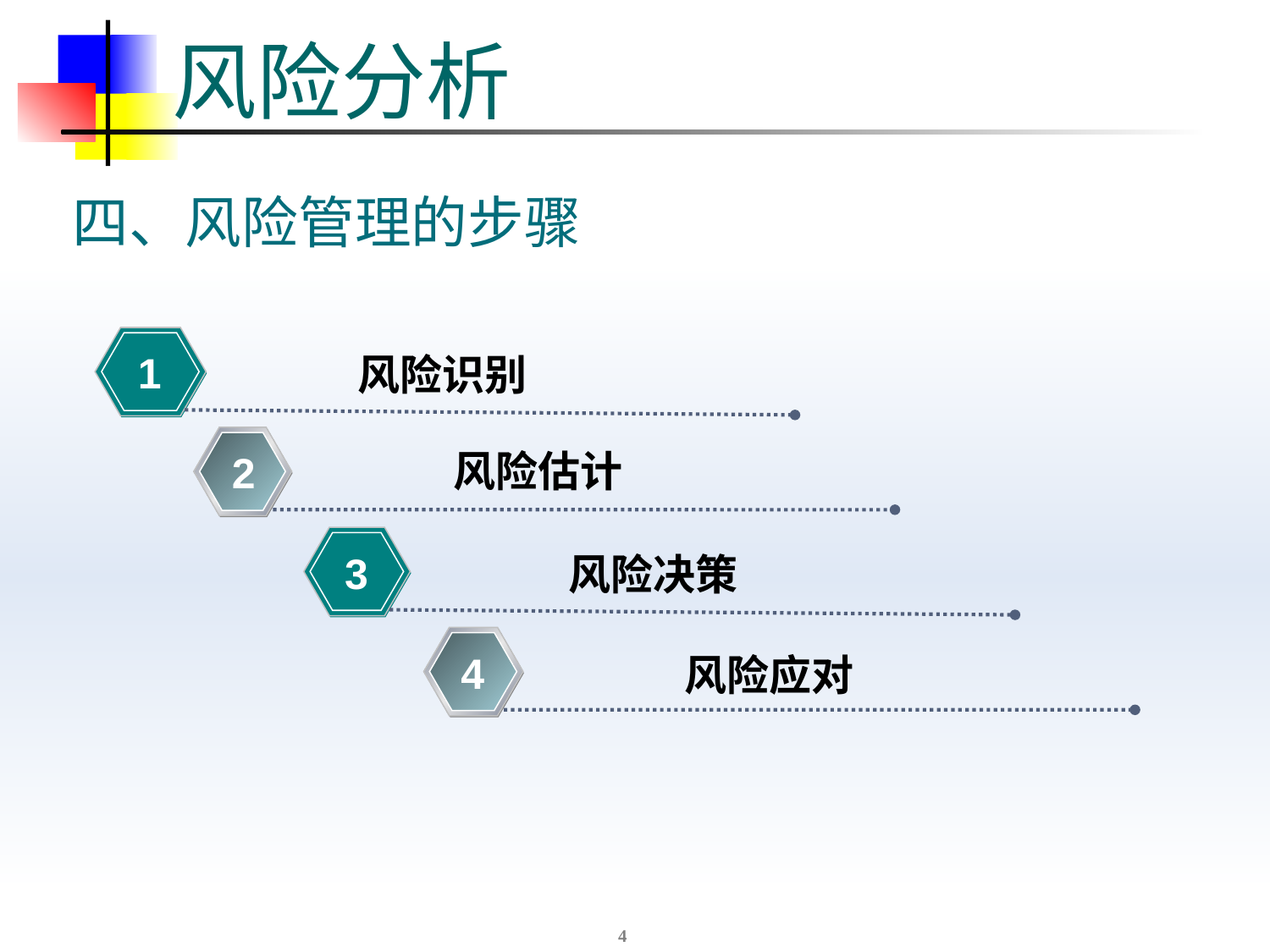

# 风险分析
四、风险管理的步骤

1
风险识别

风险估计
2

3
风险决策

4
风险应对

4